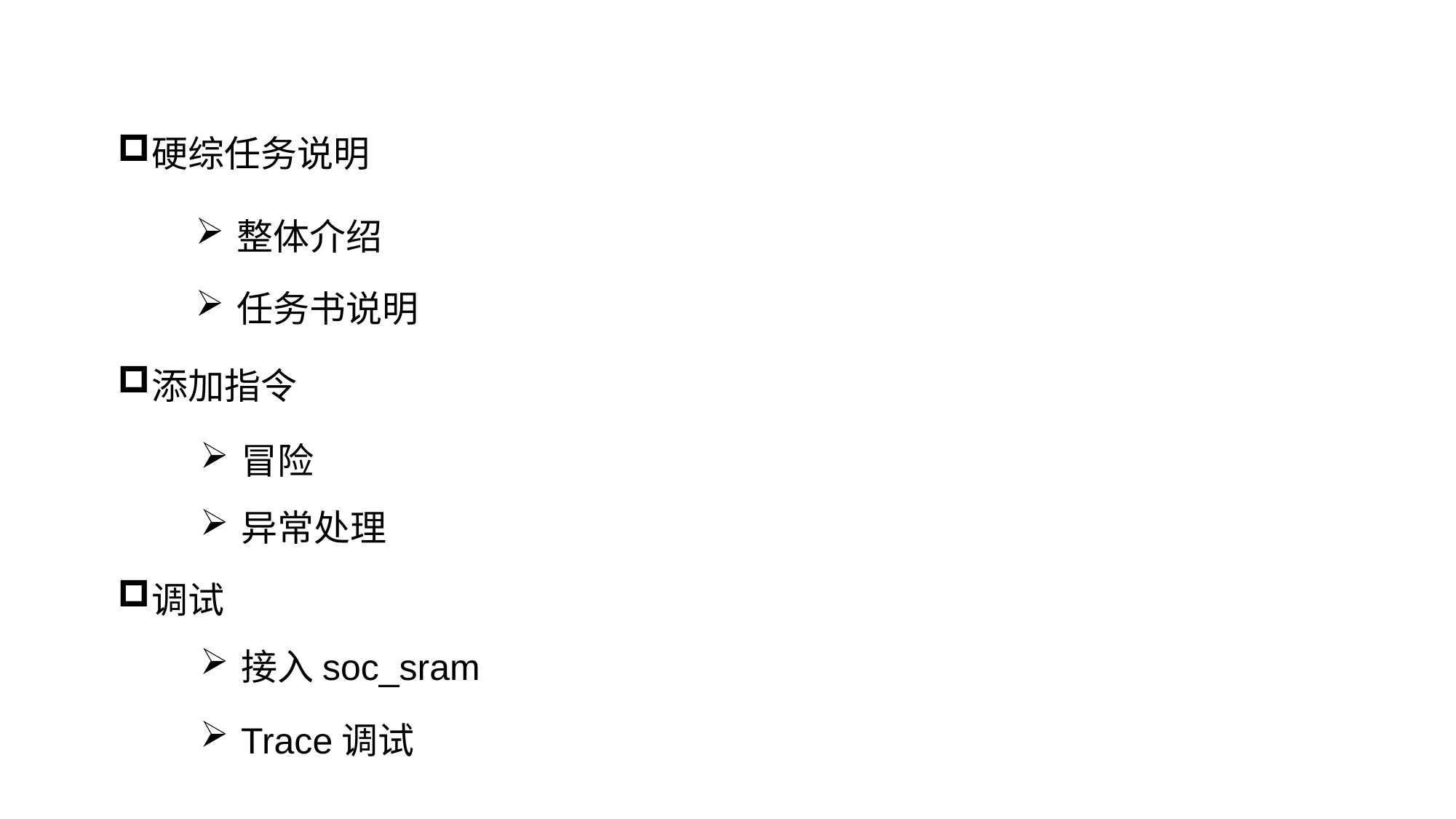

硬综任务说明
整体介绍
任务书说明
添加指令
冒险
异常处理
调试
接入soc_sram
Trace调试